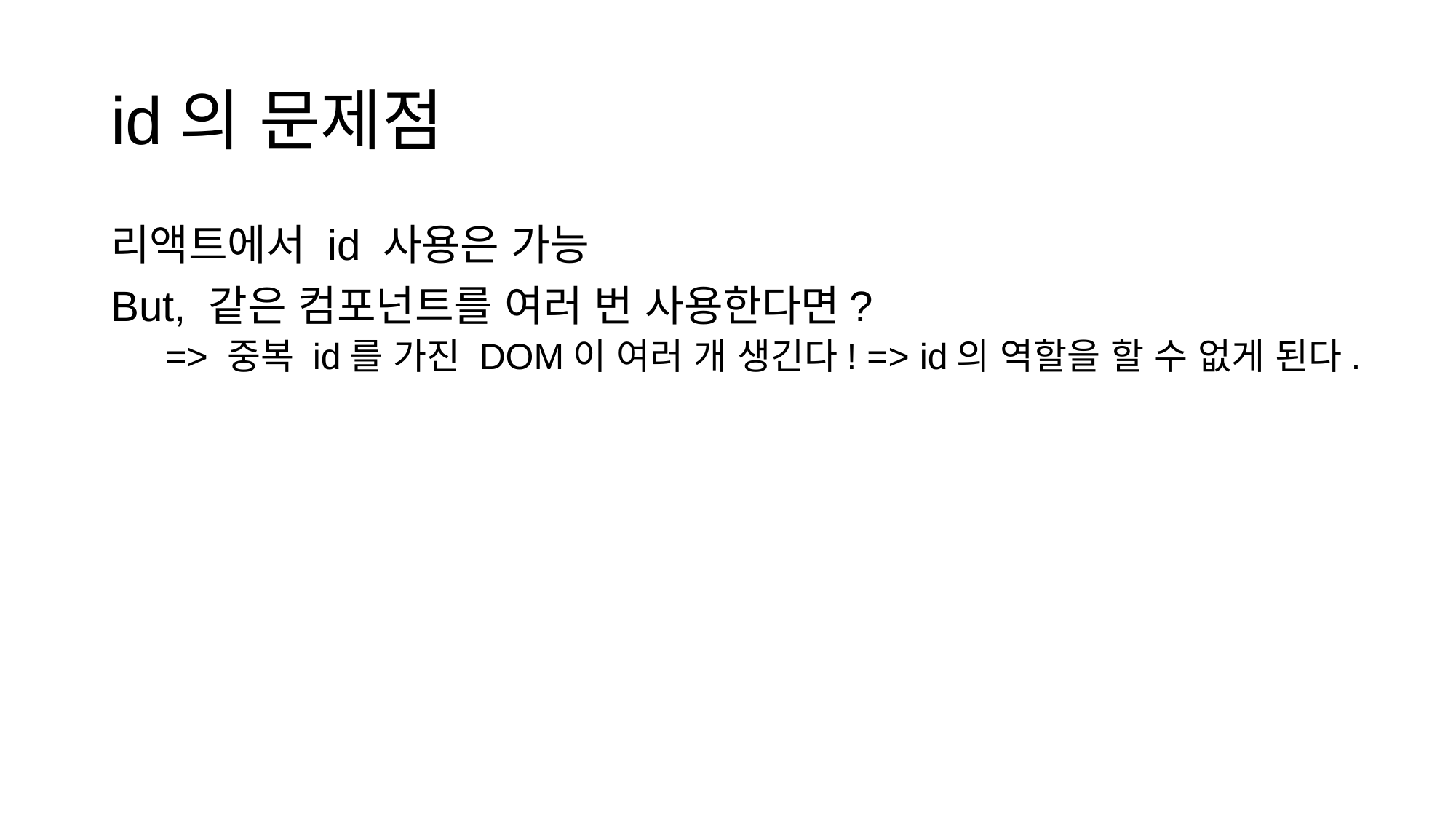

# id의 문제점
리액트에서 id 사용은 가능
But, 같은 컴포넌트를 여러 번 사용한다면?
=> 중복 id를 가진 DOM이 여러 개 생긴다! => id의 역할을 할 수 없게 된다.